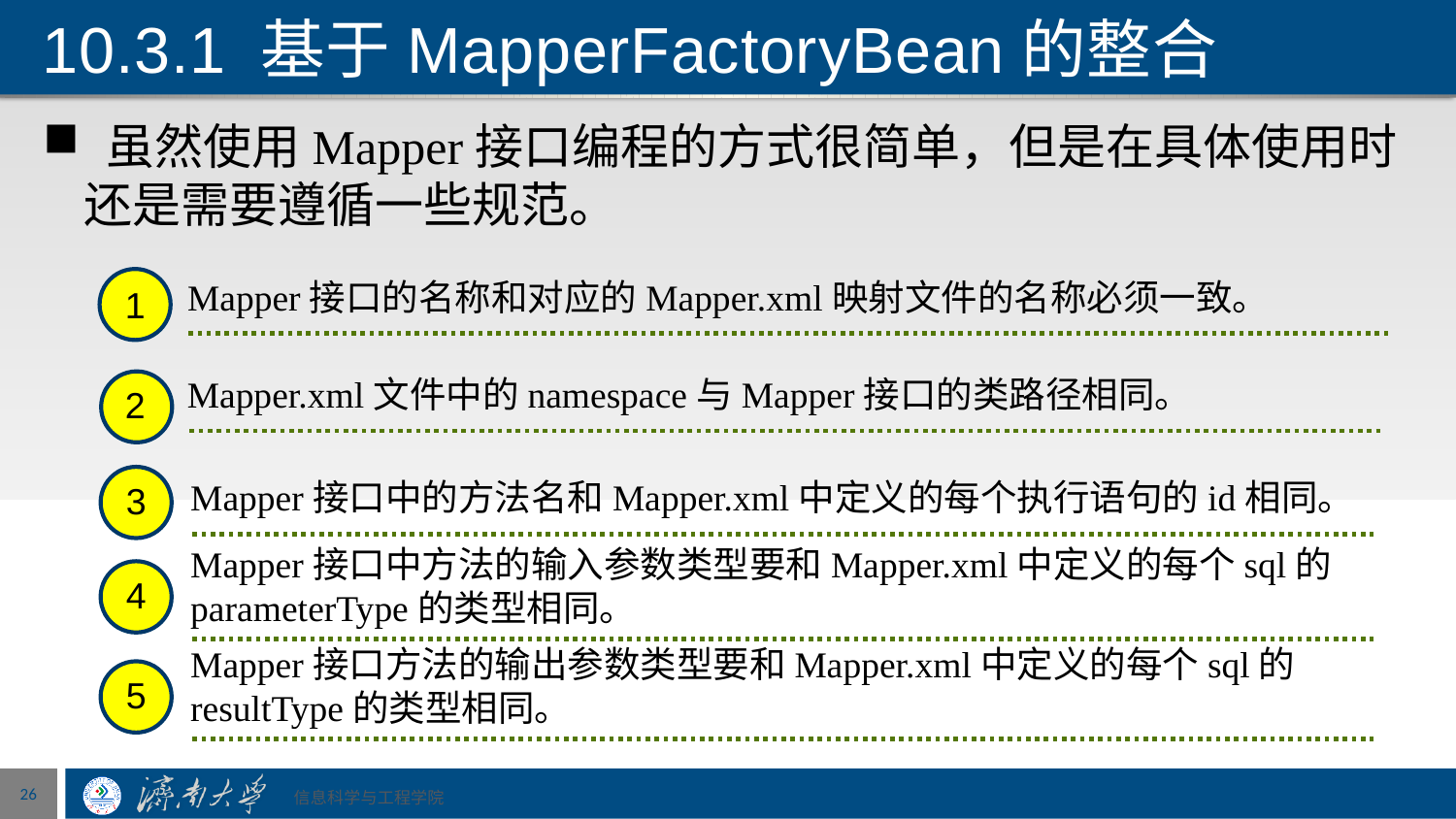

# 10.3.1 基于MapperFactoryBean的整合
 虽然使用Mapper接口编程的方式很简单，但是在具体使用时还是需要遵循一些规范。
Mapper接口的名称和对应的Mapper.xml映射文件的名称必须一致。

1
Mapper.xml文件中的namespace与Mapper接口的类路径相同。

2

3
Mapper接口中的方法名和Mapper.xml中定义的每个执行语句的id相同。
Mapper接口中方法的输入参数类型要和Mapper.xml中定义的每个sql的parameterType的类型相同。

4
Mapper接口方法的输出参数类型要和Mapper.xml中定义的每个sql的resultType的类型相同。

5